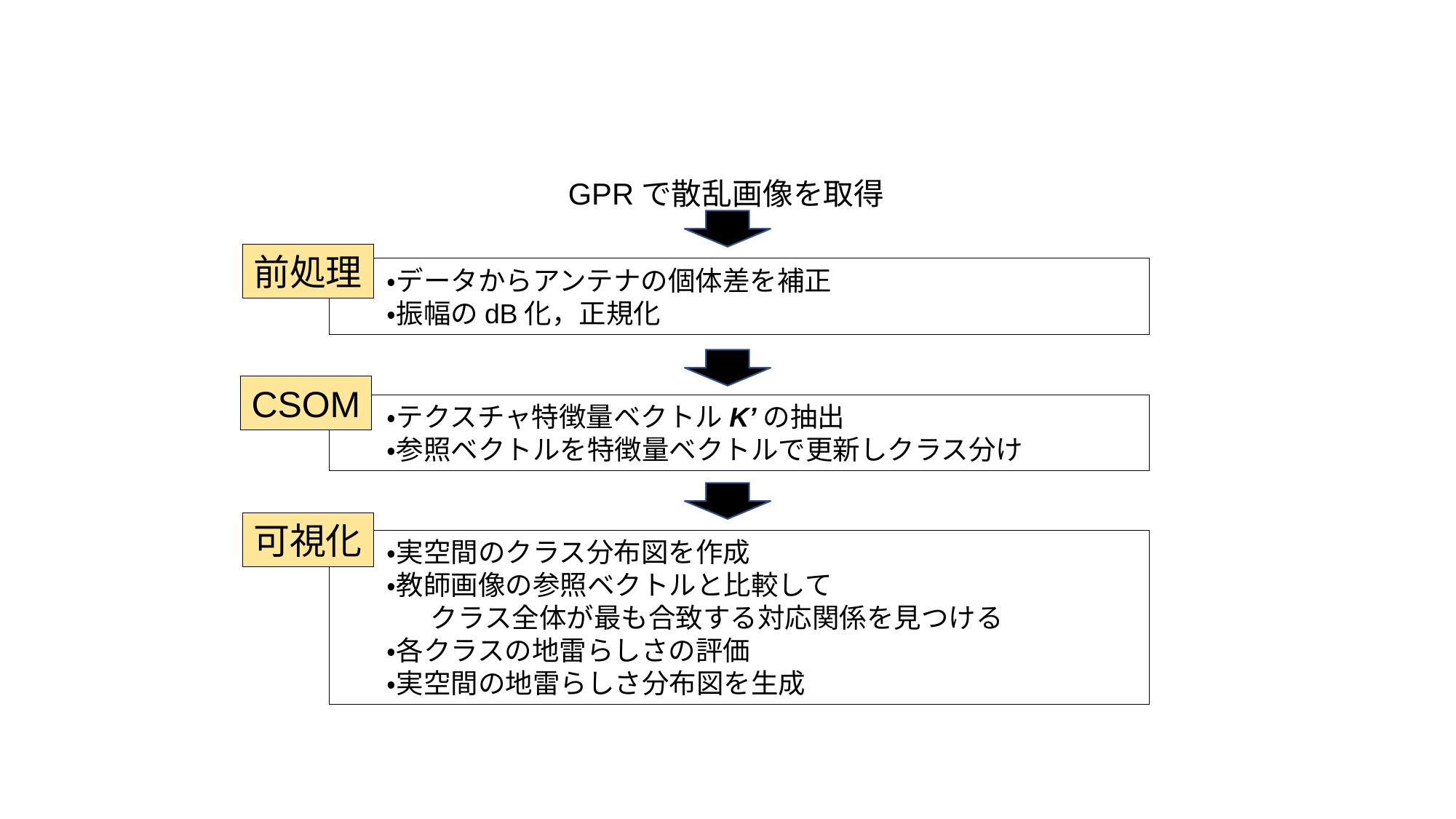

GPRで散乱画像を取得

前処理
・データからアンテナの個体差を補正
・振幅のdB化，正規化

CSOM
・テクスチャ特徴量ベクトルK’の抽出
・参照ベクトルを特徴量ベクトルで更新しクラス分け

可視化
・実空間のクラス分布図を作成
・教師画像の参照ベクトルと比較して
      クラス全体が最も合致する対応関係を見つける
・各クラスの地雷らしさの評価
・実空間の地雷らしさ分布図を生成